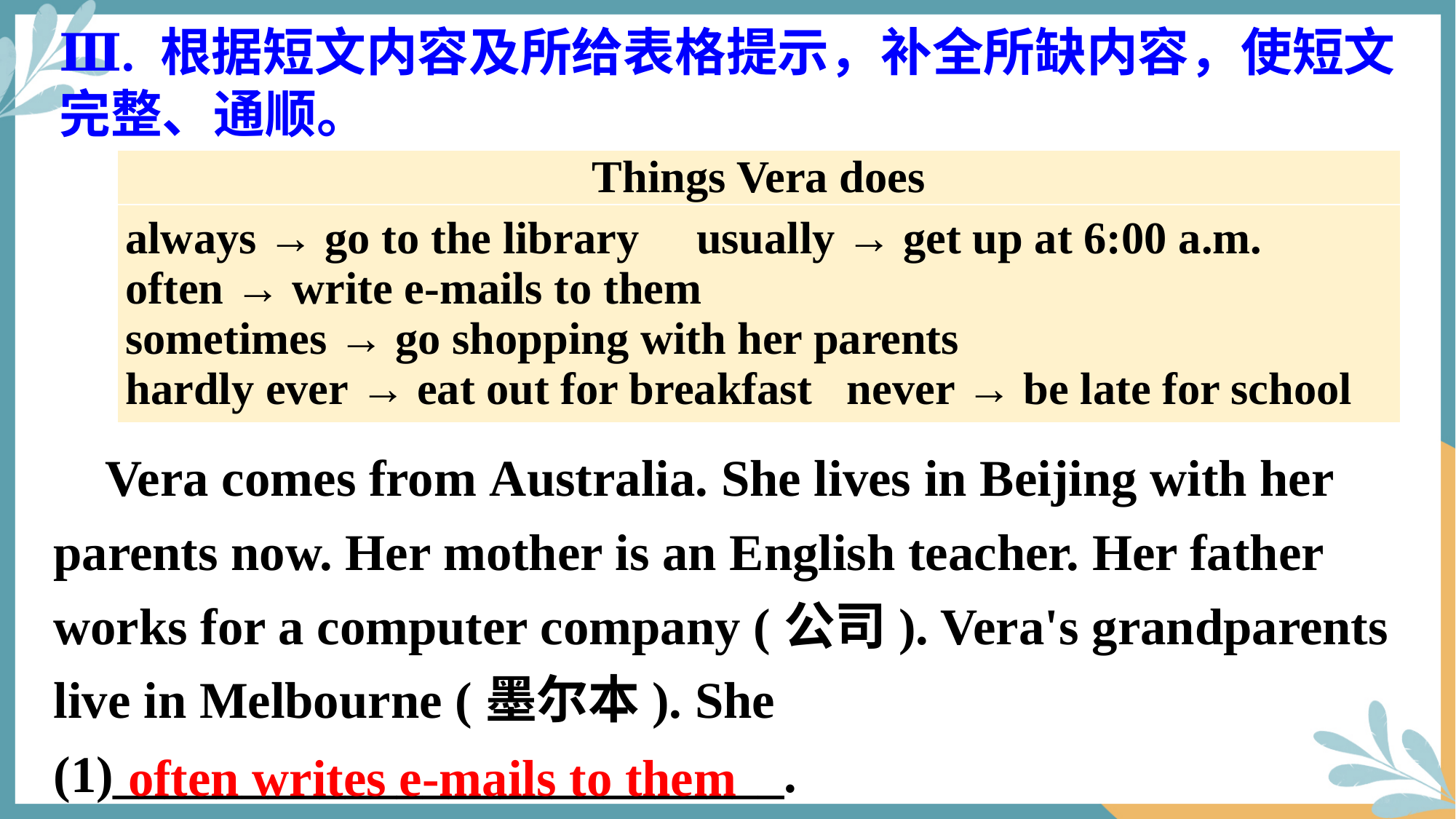

Ⅲ. 根据短文内容及所给表格提示，补全所缺内容，使短文完整、通顺。
| Things Vera does |
| --- |
| always → go to the library usually → get up at 6:00 a.m. often → write e-mails to them sometimes → go shopping with her parents hardly ever → eat out for breakfast never → be late for school |
    Vera comes from Australia. She lives in Beijing with her parents now. Her mother is an English teacher. Her father works for a computer company (公司). Vera's grandparents live in Melbourne (墨尔本). She (1)__________________________.
often writes e-mails to them